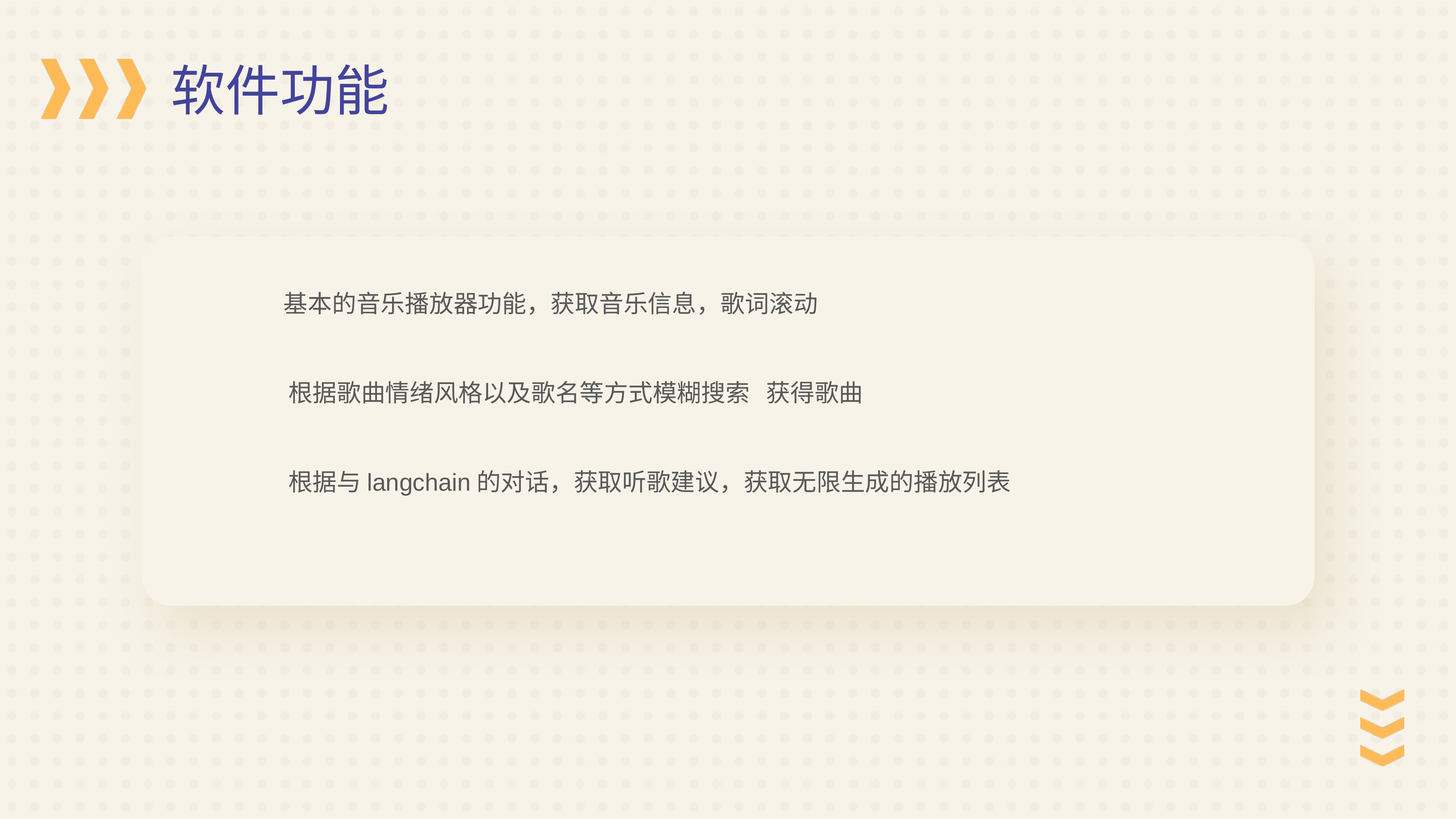

软件功能

基本的音乐播放器功能，获取音乐信息，歌词滚动
根据歌曲情绪风格以及歌名等方式模糊搜索   获得歌曲
根据与langchain的对话，获取听歌建议，获取无限生成的播放列表